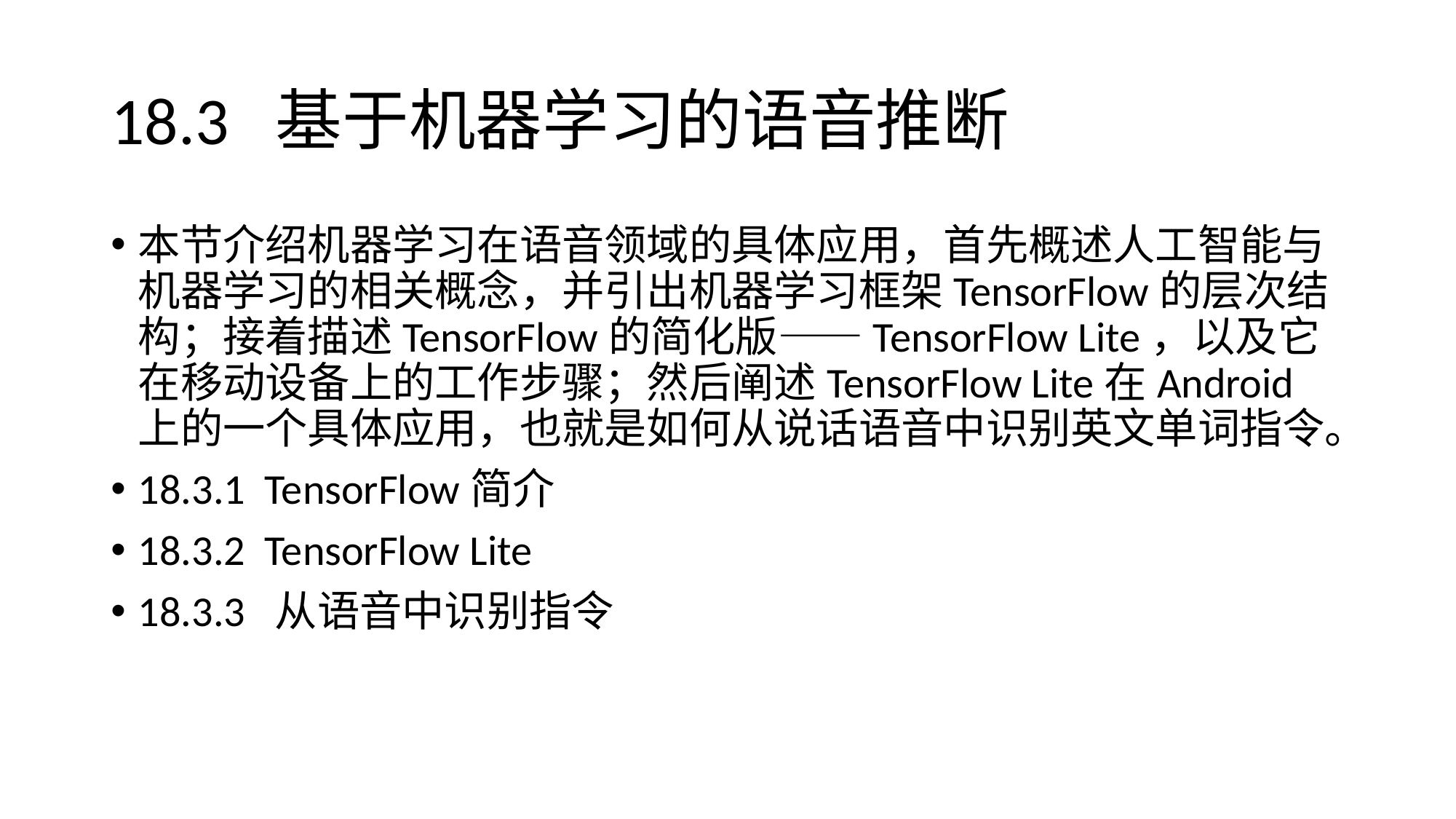

# 18.3  基于机器学习的语音推断
本节介绍机器学习在语音领域的具体应用，首先概述人工智能与机器学习的相关概念，并引出机器学习框架TensorFlow的层次结构；接着描述TensorFlow的简化版——TensorFlow Lite，以及它在移动设备上的工作步骤；然后阐述TensorFlow Lite在Android上的一个具体应用，也就是如何从说话语音中识别英文单词指令。
18.3.1  TensorFlow简介
18.3.2  TensorFlow Lite
18.3.3  从语音中识别指令